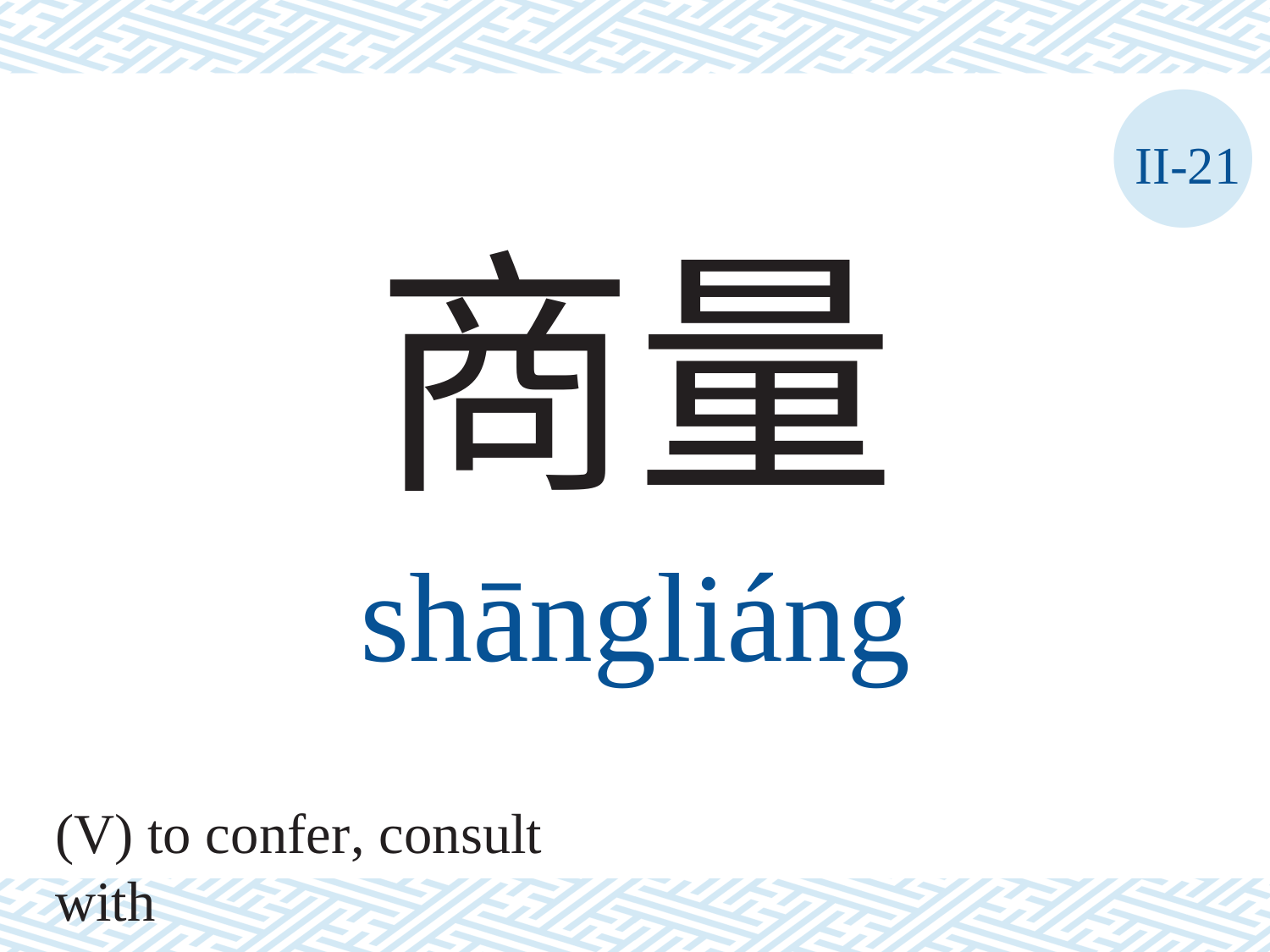

II-21
商量
shāngliáng
(V) to confer, consult with